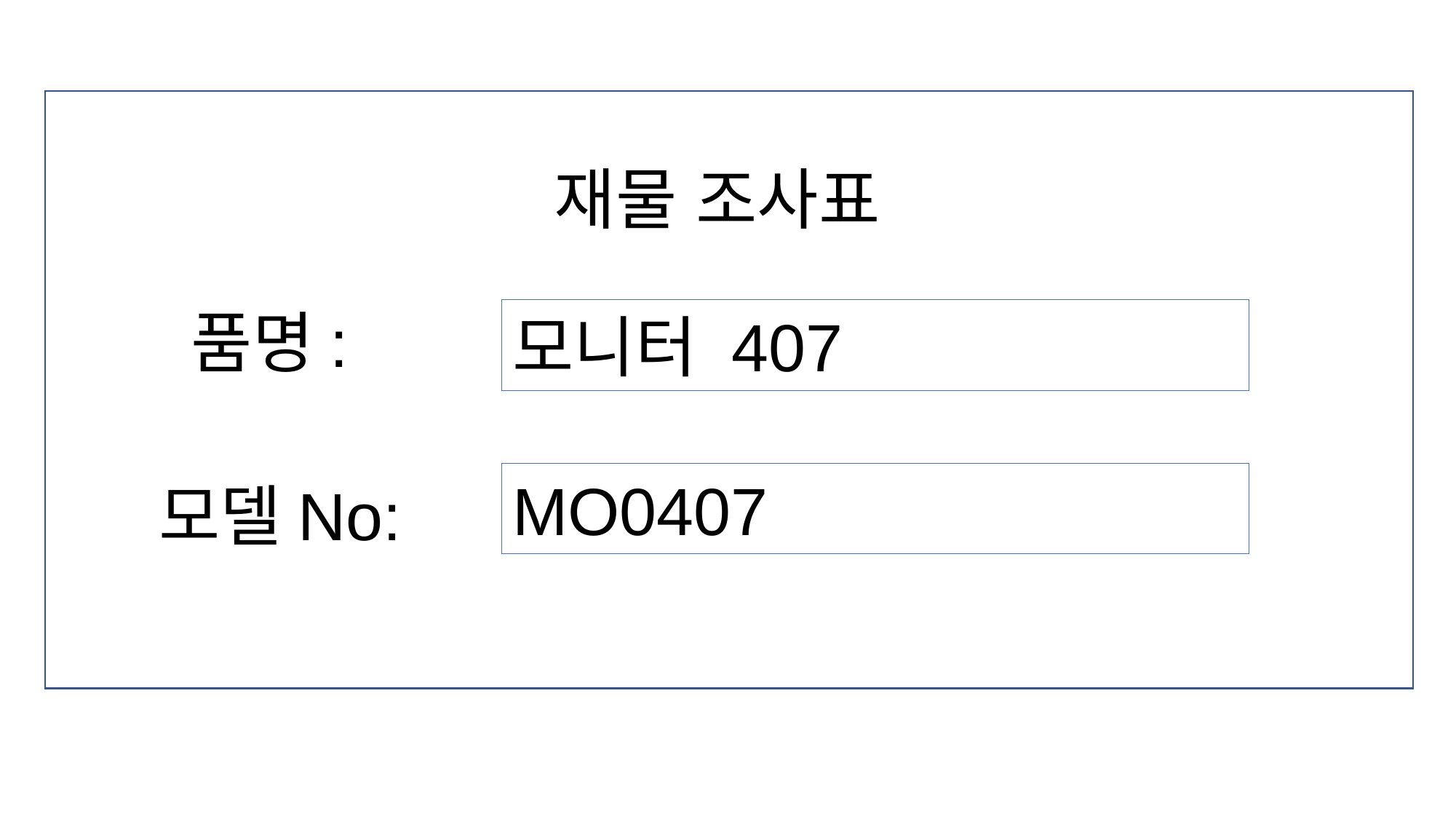

재물 조사표
품명:
모니터 407
MO0407
모델No: